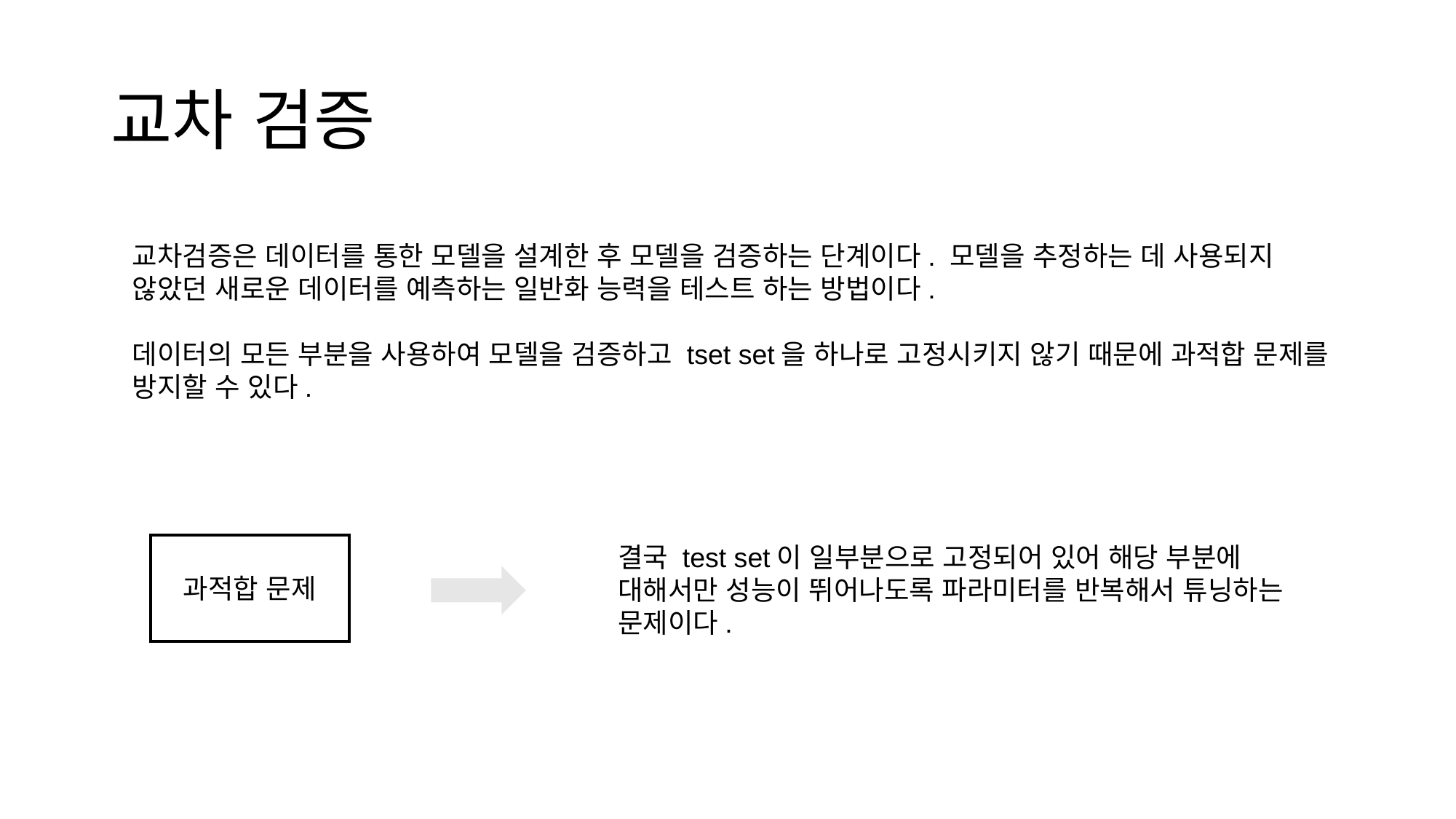

# 교차 검증
교차검증은 데이터를 통한 모델을 설계한 후 모델을 검증하는 단계이다. 모델을 추정하는 데 사용되지 않았던 새로운 데이터를 예측하는 일반화 능력을 테스트 하는 방법이다.

데이터의 모든 부분을 사용하여 모델을 검증하고 tset set을 하나로 고정시키지 않기 때문에 과적합 문제를 방지할 수 있다.
과적합 문제
결국 test set이 일부분으로 고정되어 있어 해당 부분에 대해서만 성능이 뛰어나도록 파라미터를 반복해서 튜닝하는 문제이다.